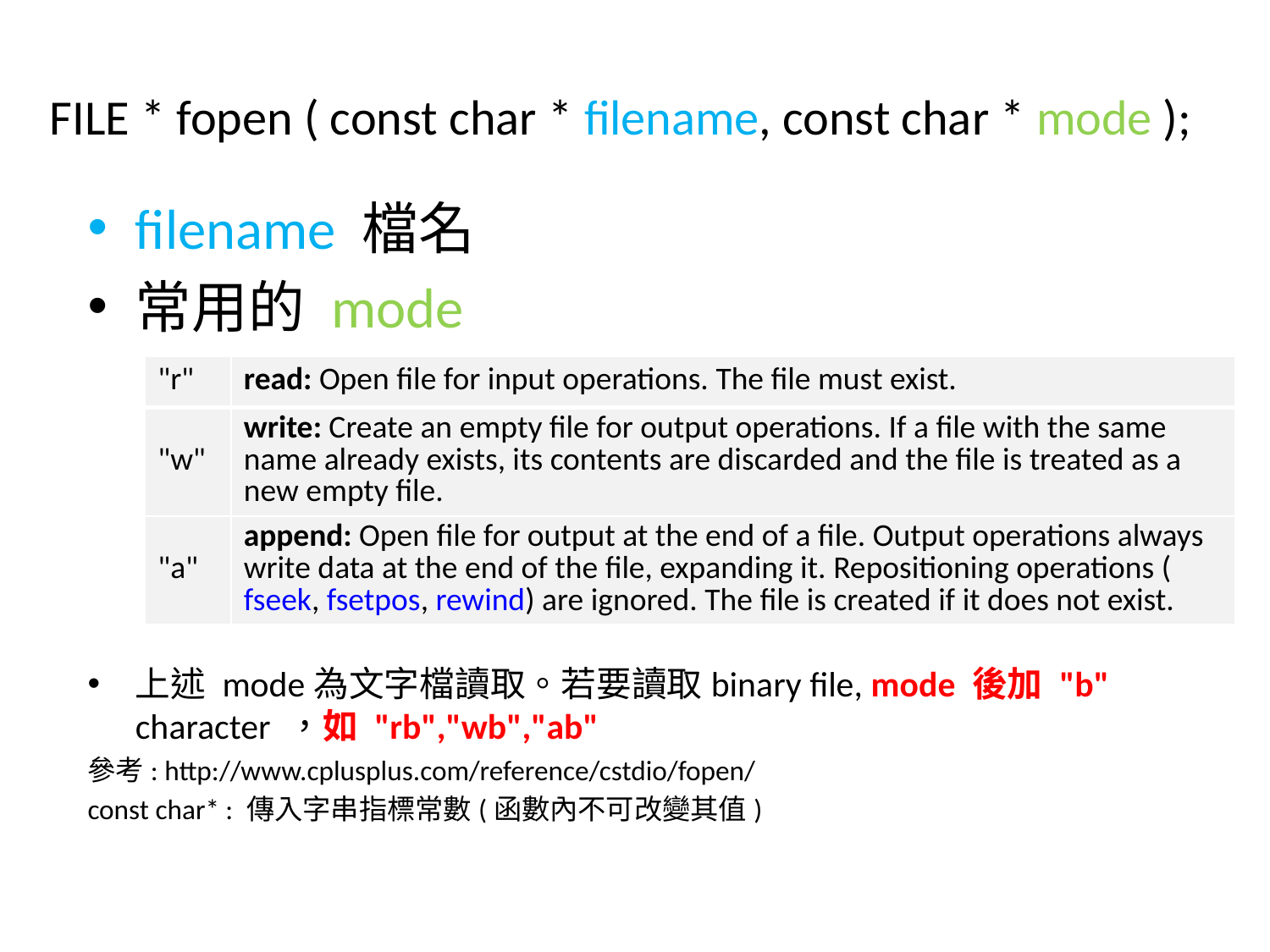

# FILE * fopen ( const char * filename, const char * mode );
filename 檔名
常用的 mode

上述 mode為文字檔讀取。若要讀取binary file, mode 後加 "b" character ，如 "rb","wb","ab"
參考: http://www.cplusplus.com/reference/cstdio/fopen/
const char* : 傳入字串指標常數(函數內不可改變其值)
| "r" | read: Open file for input operations. The file must exist. |
| --- | --- |
| "w" | write: Create an empty file for output operations. If a file with the same name already exists, its contents are discarded and the file is treated as a new empty file. |
| "a" | append: Open file for output at the end of a file. Output operations always write data at the end of the file, expanding it. Repositioning operations (fseek, fsetpos, rewind) are ignored. The file is created if it does not exist. |